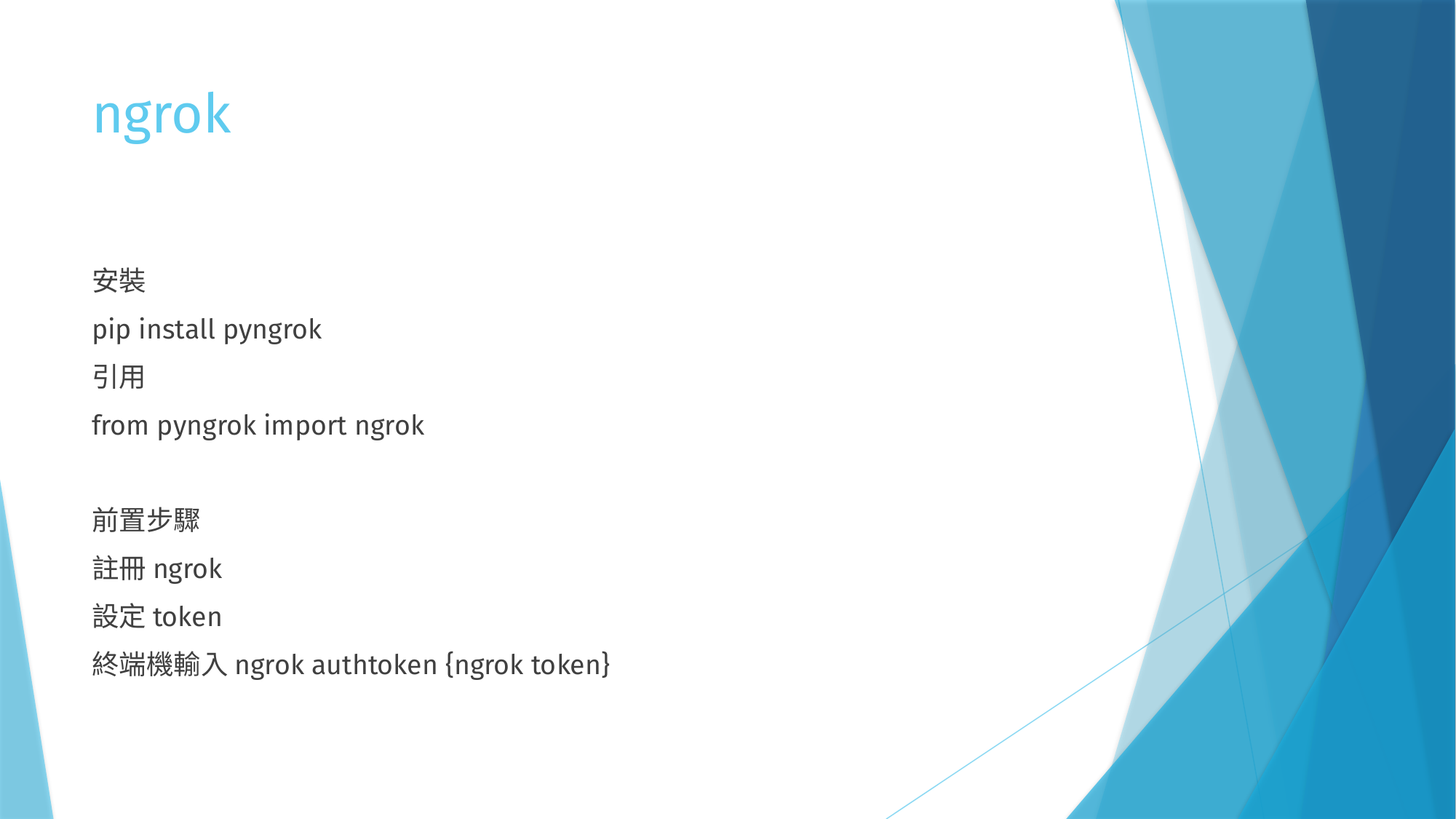

# ngrok
安裝
pip install pyngrok
引用
from pyngrok import ngrok

前置步驟
註冊ngrok
設定token
終端機輸入ngrok authtoken {ngrok token}